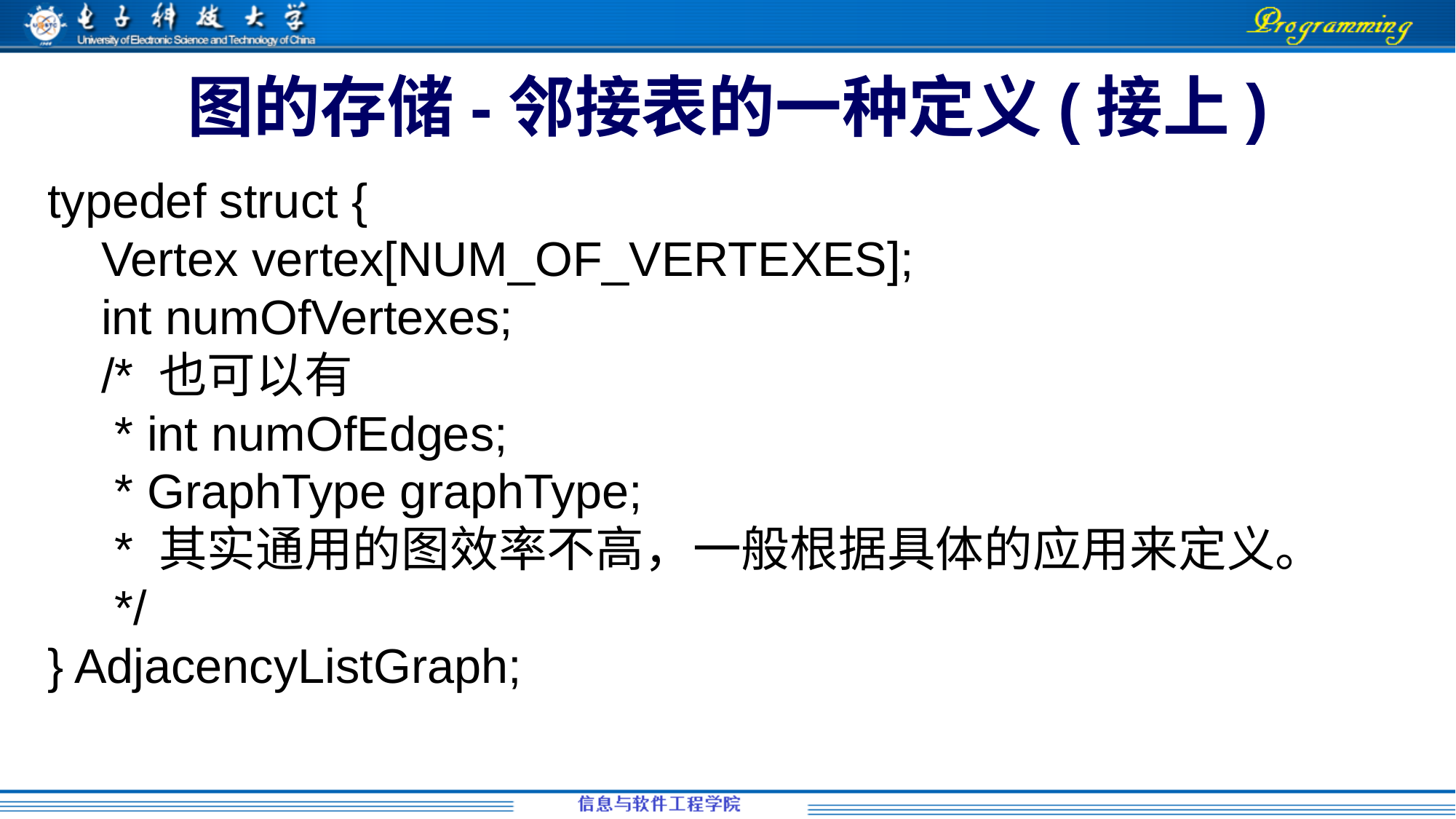

# 图的存储-邻接表的一种定义(接上)
typedef struct {
    Vertex vertex[NUM_OF_VERTEXES];
    int numOfVertexes;
    /* 也可以有
     * int numOfEdges;
     * GraphType graphType;
     * 其实通用的图效率不高，一般根据具体的应用来定义。
     */
} AdjacencyListGraph;